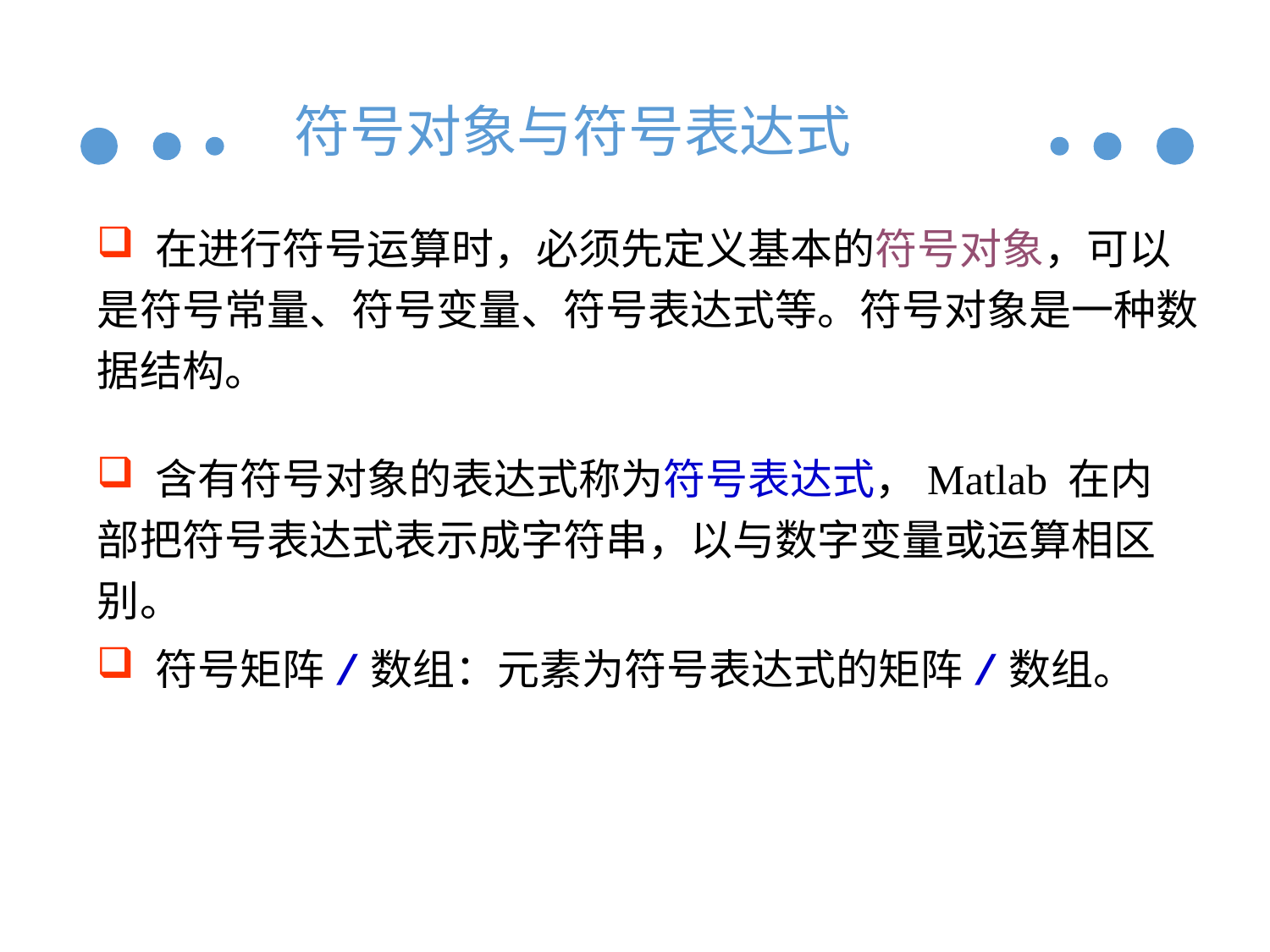

# 符号对象与符号表达式
 在进行符号运算时，必须先定义基本的符号对象，可以是符号常量、符号变量、符号表达式等。符号对象是一种数据结构。
 含有符号对象的表达式称为符号表达式，Matlab 在内部把符号表达式表示成字符串，以与数字变量或运算相区别。
 符号矩阵/数组：元素为符号表达式的矩阵/数组。
5